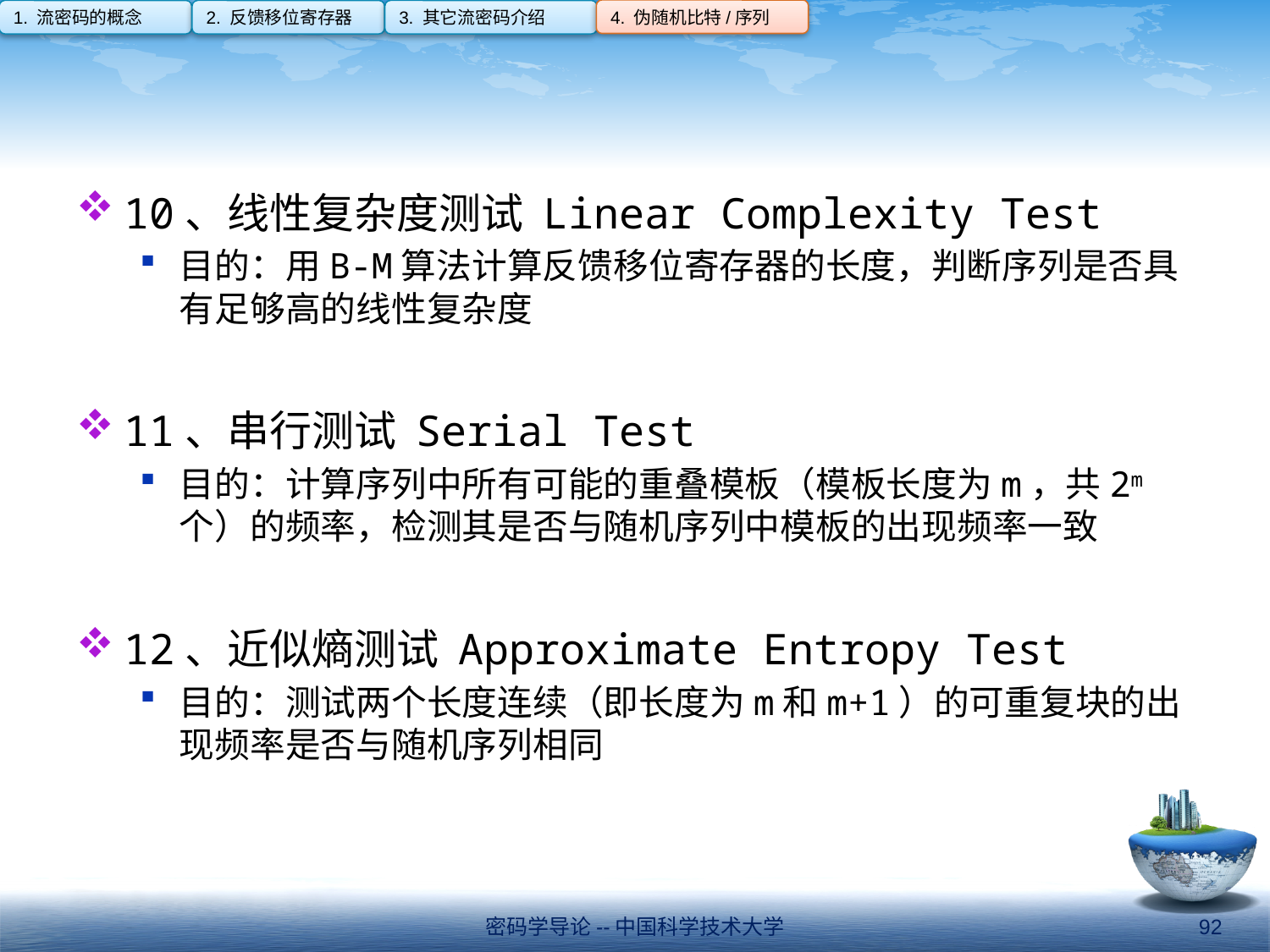

4. 伪随机比特/序列
1. 流密码的概念
2. 反馈移位寄存器
3. 其它流密码介绍
#
10、线性复杂度测试 Linear Complexity Test
目的：用B-M算法计算反馈移位寄存器的长度，判断序列是否具有足够高的线性复杂度

11、串行测试 Serial Test
目的：计算序列中所有可能的重叠模板（模板长度为m，共2m个）的频率，检测其是否与随机序列中模板的出现频率一致

12、近似熵测试 Approximate Entropy Test
目的：测试两个长度连续（即长度为m和m+1）的可重复块的出现频率是否与随机序列相同

密码学导论--中国科学技术大学
92